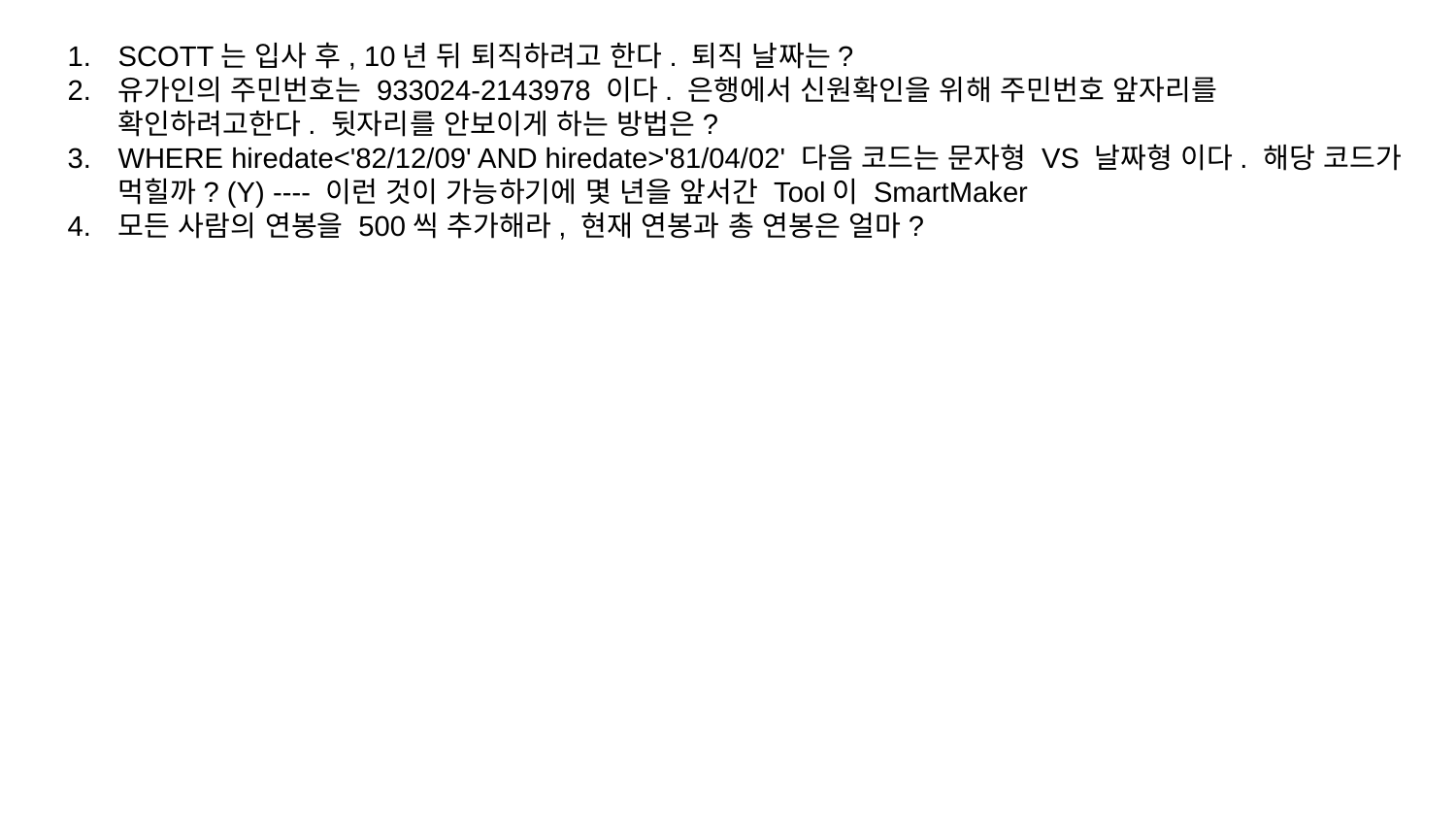

SCOTT는 입사 후, 10년 뒤 퇴직하려고 한다. 퇴직 날짜는?
유가인의 주민번호는 933024-2143978 이다. 은행에서 신원확인을 위해 주민번호 앞자리를 확인하려고한다. 뒷자리를 안보이게 하는 방법은?
WHERE hiredate<'82/12/09' AND hiredate>'81/04/02' 다음 코드는 문자형 VS 날짜형 이다. 해당 코드가 먹힐까? (Y) ---- 이런 것이 가능하기에 몇 년을 앞서간 Tool이 SmartMaker
모든 사람의 연봉을 500씩 추가해라, 현재 연봉과 총 연봉은 얼마?